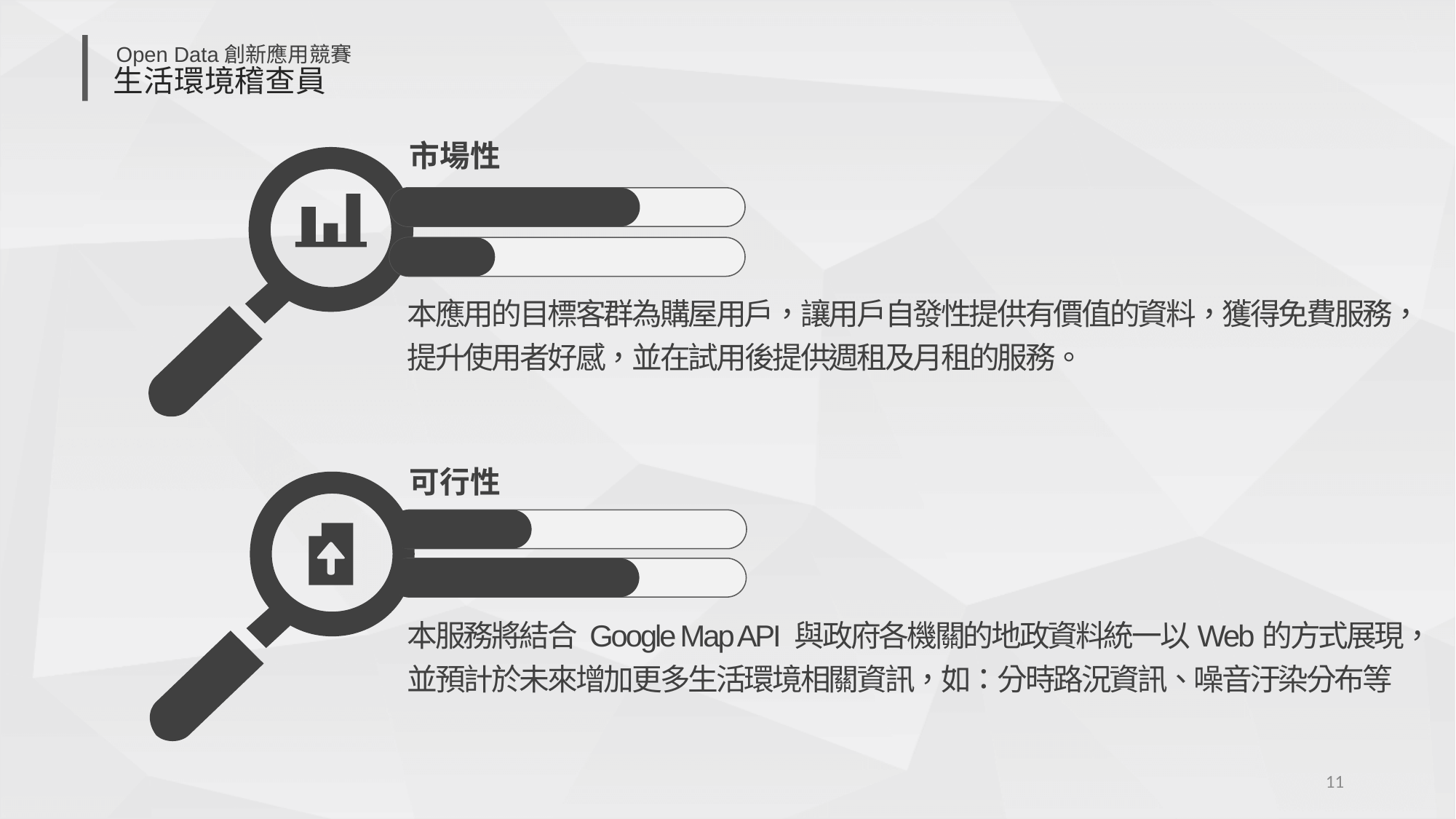

市場性

本應用的目標客群為購屋用戶，讓用戶自發性提供有價值的資料，獲得免費服務，提升使用者好感，並在試用後提供週租及月租的服務。

可行性

本服務將結合 Google Map API 與政府各機關的地政資料統一以Web的方式展現，並預計於未來增加更多生活環境相關資訊，如：分時路況資訊、噪音汙染分布等

11